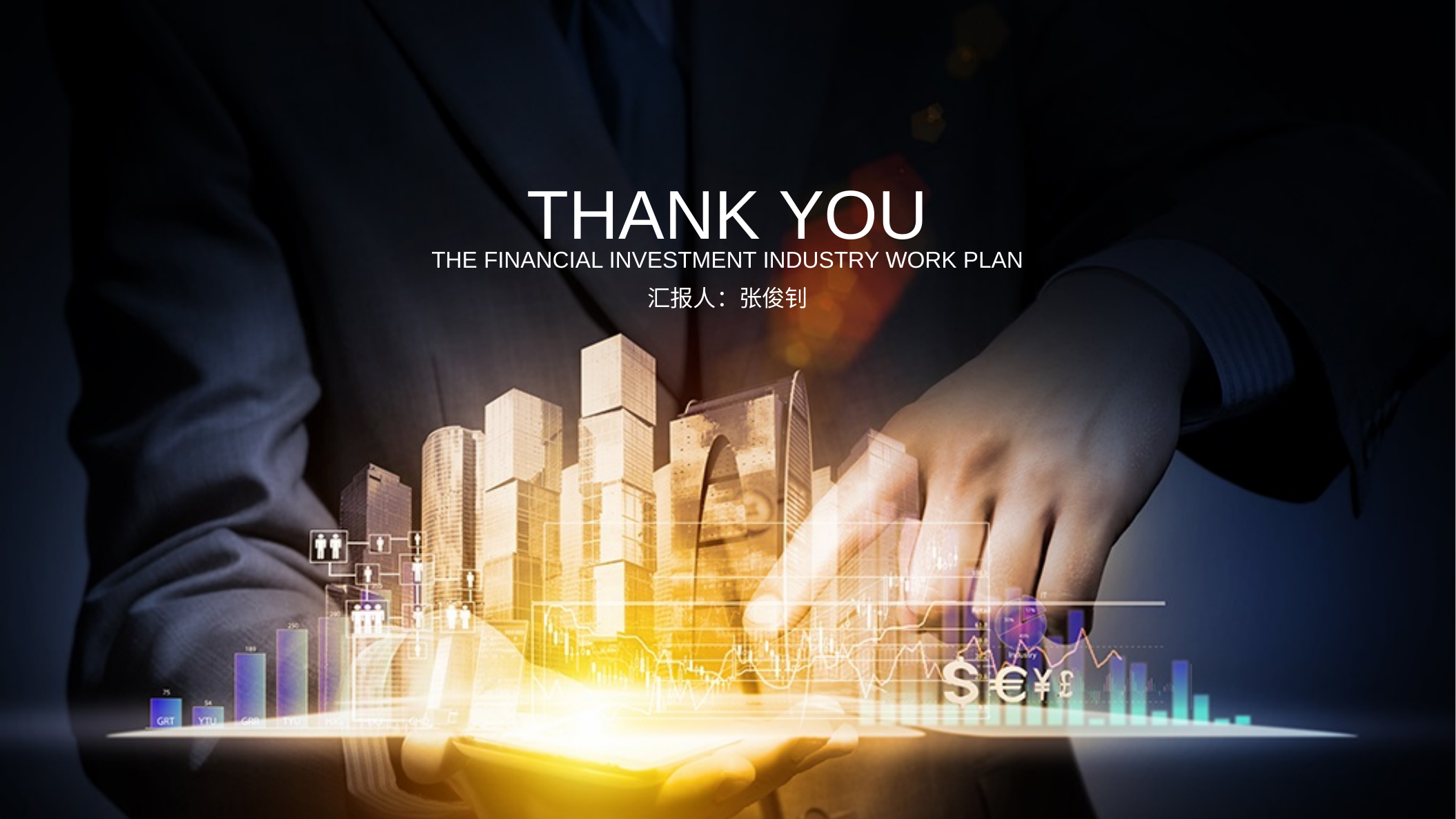

THANK YOU
THE FINANCIAL INVESTMENT INDUSTRY WORK PLAN
汇报人：张俊钊